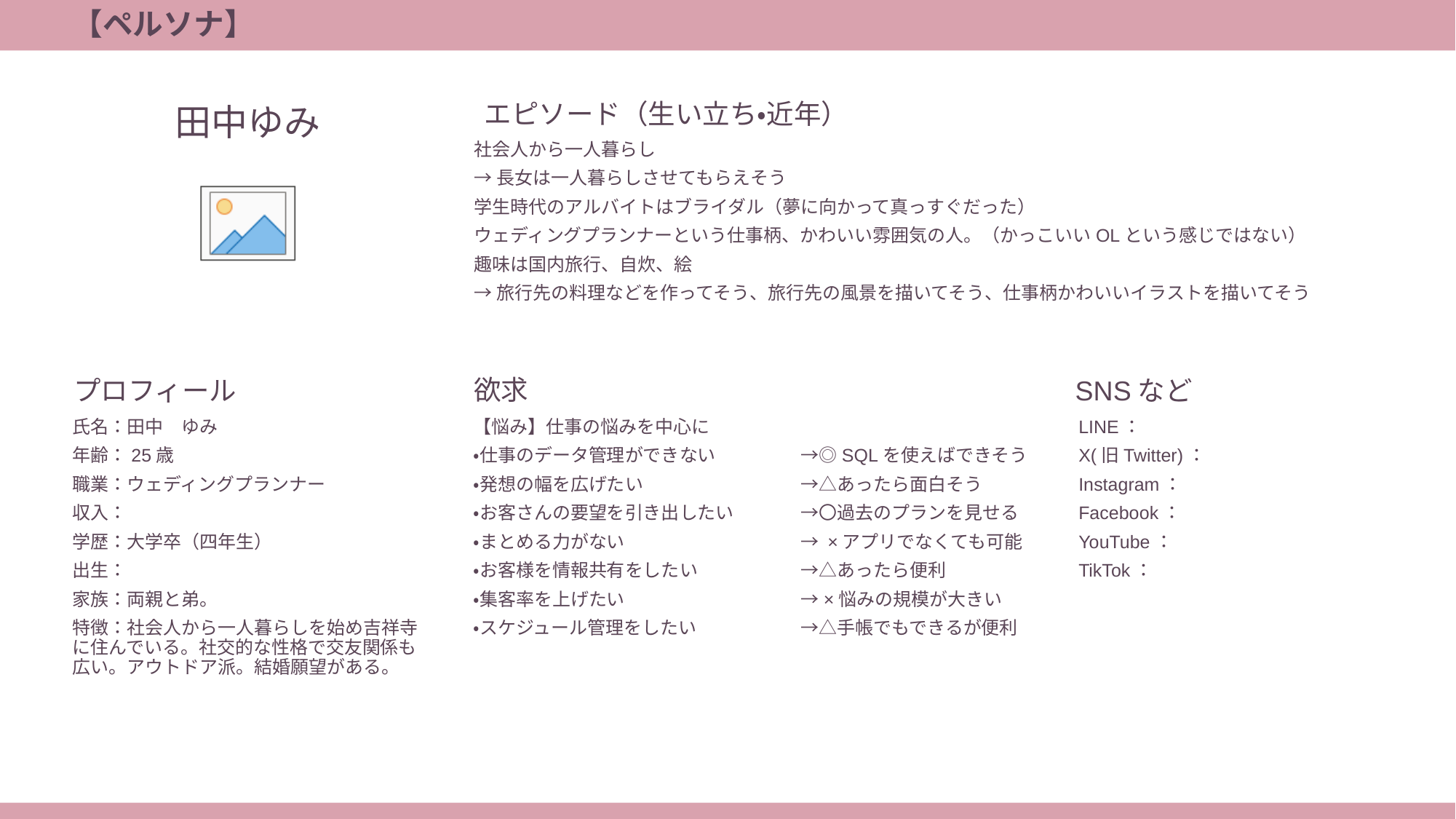

# 【ペルソナ】
田中ゆみ
社会人から一人暮らし
→長女は一人暮らしさせてもらえそう
学生時代のアルバイトはブライダル（夢に向かって真っすぐだった）
ウェディングプランナーという仕事柄、かわいい雰囲気の人。（かっこいいOLという感じではない）
趣味は国内旅行、自炊、絵
→旅行先の料理などを作ってそう、旅行先の風景を描いてそう、仕事柄かわいいイラストを描いてそう
氏名：田中　ゆみ
年齢：25歳
職業：ウェディングプランナー
収入：
学歴：大学卒（四年生）
出生：
家族：両親と弟。
特徴：社会人から一人暮らしを始め吉祥寺に住んでいる。社交的な性格で交友関係も広い。アウトドア派。結婚願望がある。
【悩み】仕事の悩みを中心に
・仕事のデータ管理ができない	→◎SQLを使えばできそう
・発想の幅を広げたい		→△あったら面白そう
・お客さんの要望を引き出したい	→〇過去のプランを見せる
・まとめる力がない		→ ×アプリでなくても可能
・お客様を情報共有をしたい	→△あったら便利
・集客率を上げたい		→×悩みの規模が大きい
・スケジュール管理をしたい	→△手帳でもできるが便利
LINE：
X(旧Twitter)：
Instagram：
Facebook：
YouTube：
TikTok：